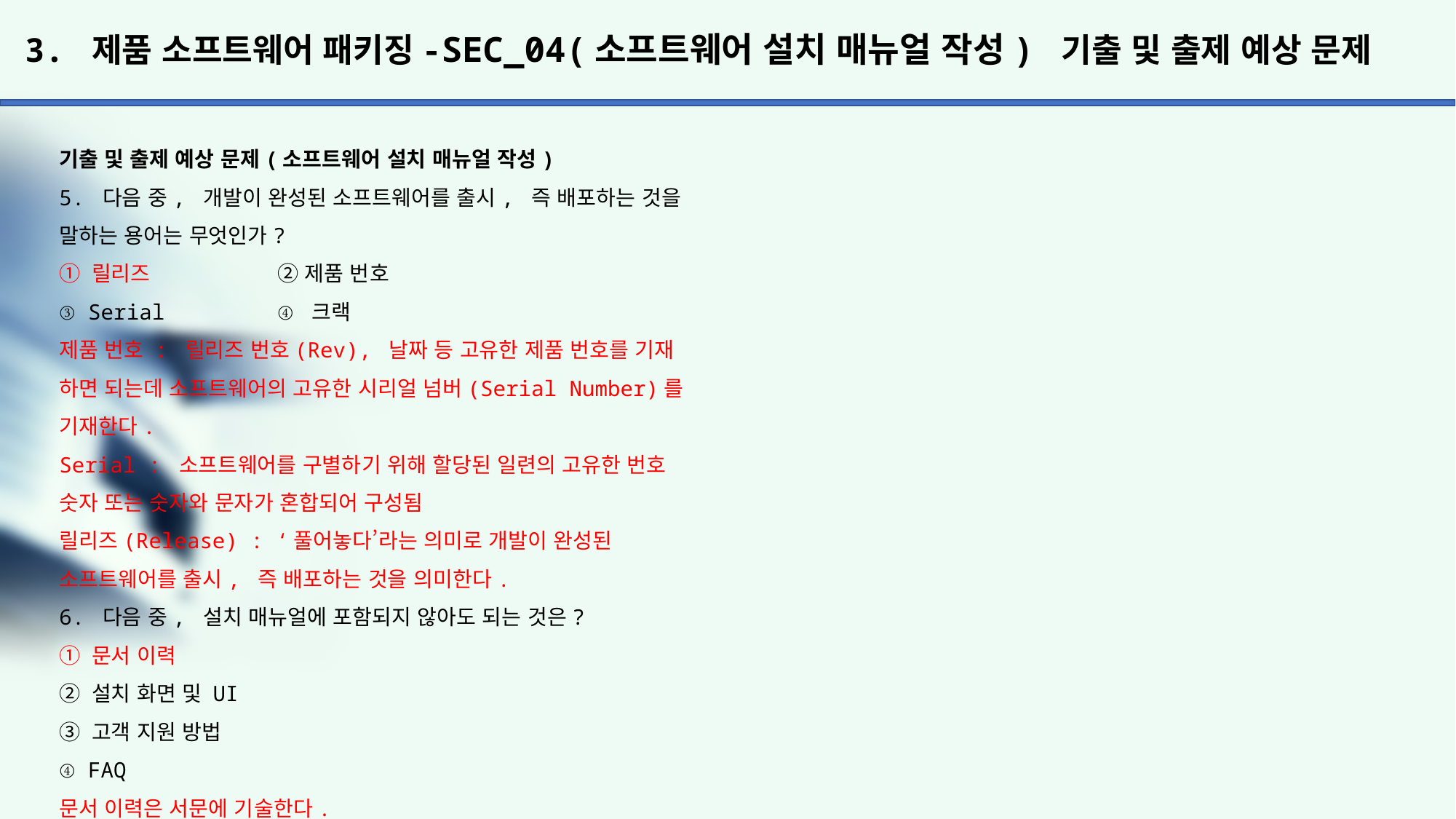

# 3. 제품 소프트웨어 패키징-SEC_04(소프트웨어 설치 매뉴얼 작성) 기출 및 출제 예상 문제
기출 및 출제 예상 문제(소프트웨어 설치 매뉴얼 작성)
5. 다음 중, 개발이 완성된 소프트웨어를 출시, 즉 배포하는 것을 말하는 용어는 무엇인가?
① 릴리즈		② 제품 번호
③ Serial		④ 크랙
제품 번호 : 릴리즈 번호(Rev), 날짜 등 고유한 제품 번호를 기재
하면 되는데 소프트웨어의 고유한 시리얼 넘버(Serial Number)를
기재한다.
Serial : 소프트웨어를 구별하기 위해 할당된 일련의 고유한 번호
숫자 또는 숫자와 문자가 혼합되어 구성됨
릴리즈(Release) : ‘풀어놓다’라는 의미로 개발이 완성된
소프트웨어를 출시, 즉 배포하는 것을 의미한다.
6. 다음 중, 설치 매뉴얼에 포함되지 않아도 되는 것은?
① 문서 이력
② 설치 화면 및 UI
③ 고객 지원 방법
④ FAQ
문서 이력은 서문에 기술한다.
설치 매뉴얼에는 설치 화면 및 UI, 설치 이상 메시지, 설치 완료
및 결과, FAQ, 설치 시 점검 사항, Network 환경 및 보안,
고객 지원 방법, 준수 정보 및 제한 보증 등에 대한 내용을 기술
한다.